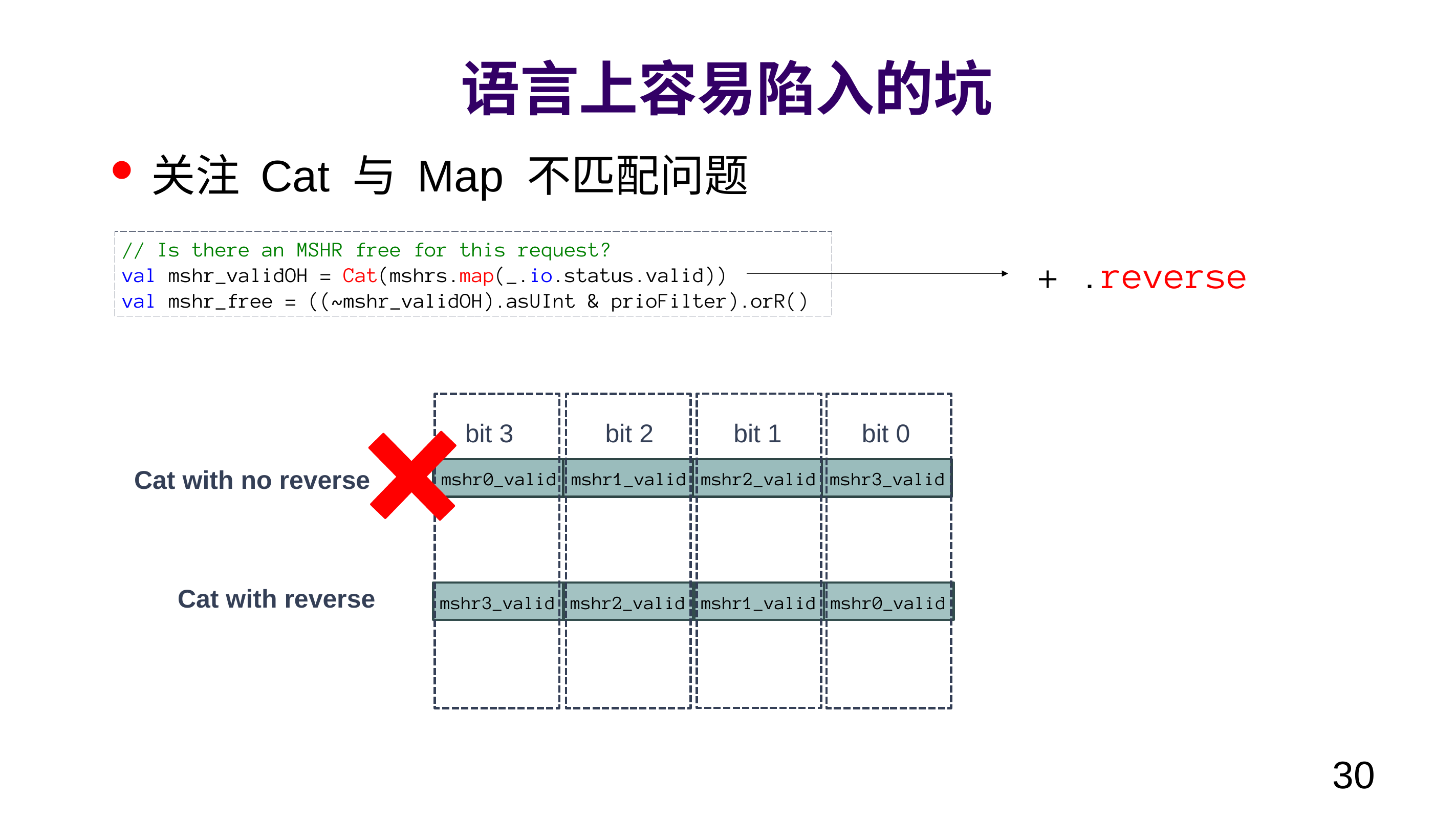

# 语言上容易陷入的坑
关注 Cat 与 Map 不匹配问题
// Is there an MSHR free for this request?
val mshr_validOH = Cat(mshrs.map(_.io.status.valid))
val mshr_free = ((~mshr_validOH).asUInt & prioFilter).orR()
+ .reverse

bit 1
bit 0
bit 2
bit 3

Cat with no reverse
mshr0_valid
mshr1_valid
mshr2_valid
mshr3_valid

Cat with reverse

mshr3_valid
mshr2_valid
mshr1_valid
mshr0_valid
30